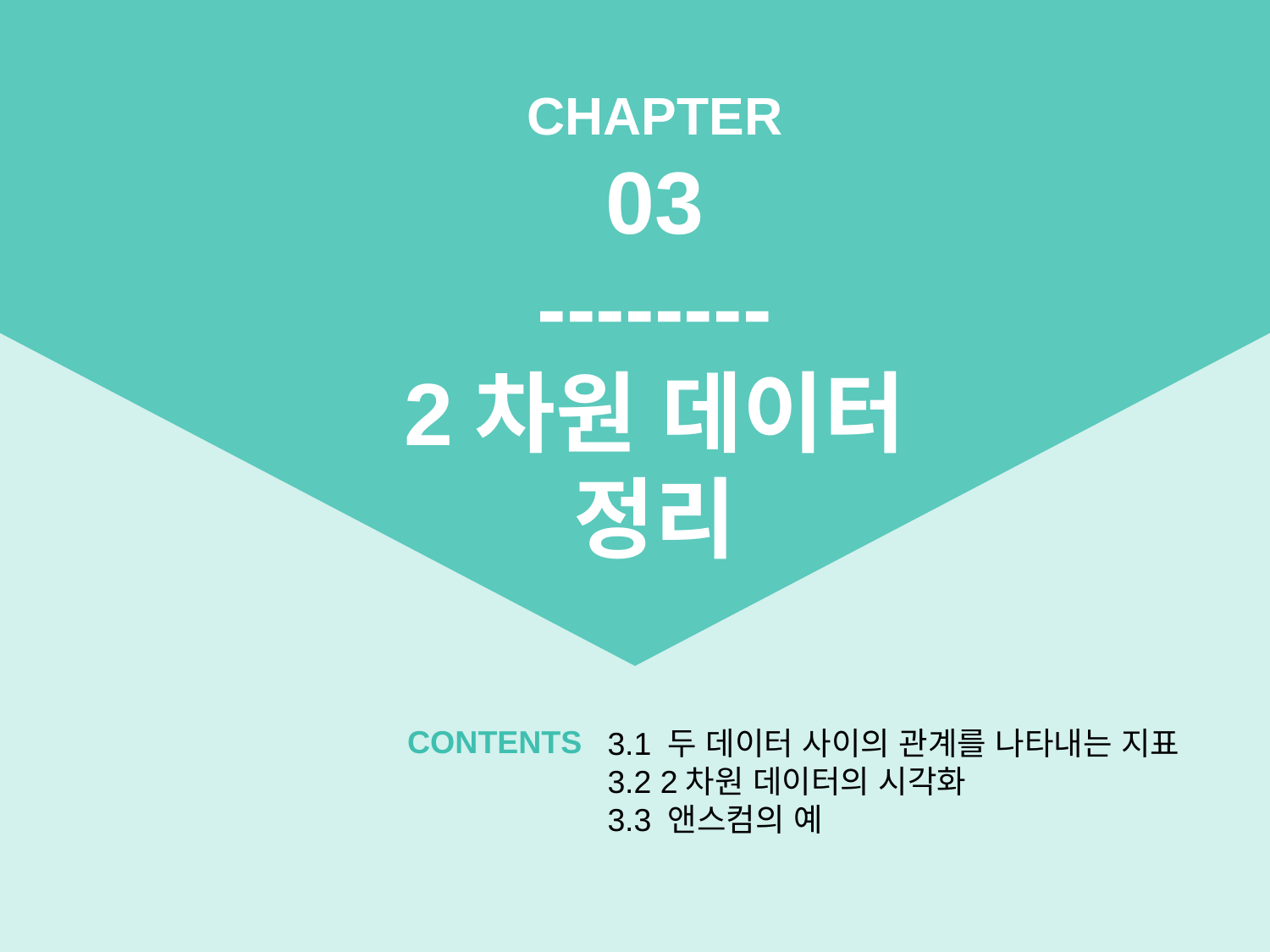

ㅊ
CHAPTER
03
--------
2차원 데이터 정리
CONTENTS
3.1 두 데이터 사이의 관계를 나타내는 지표
3.2 2차원 데이터의 시각화
3.3 앤스컴의 예